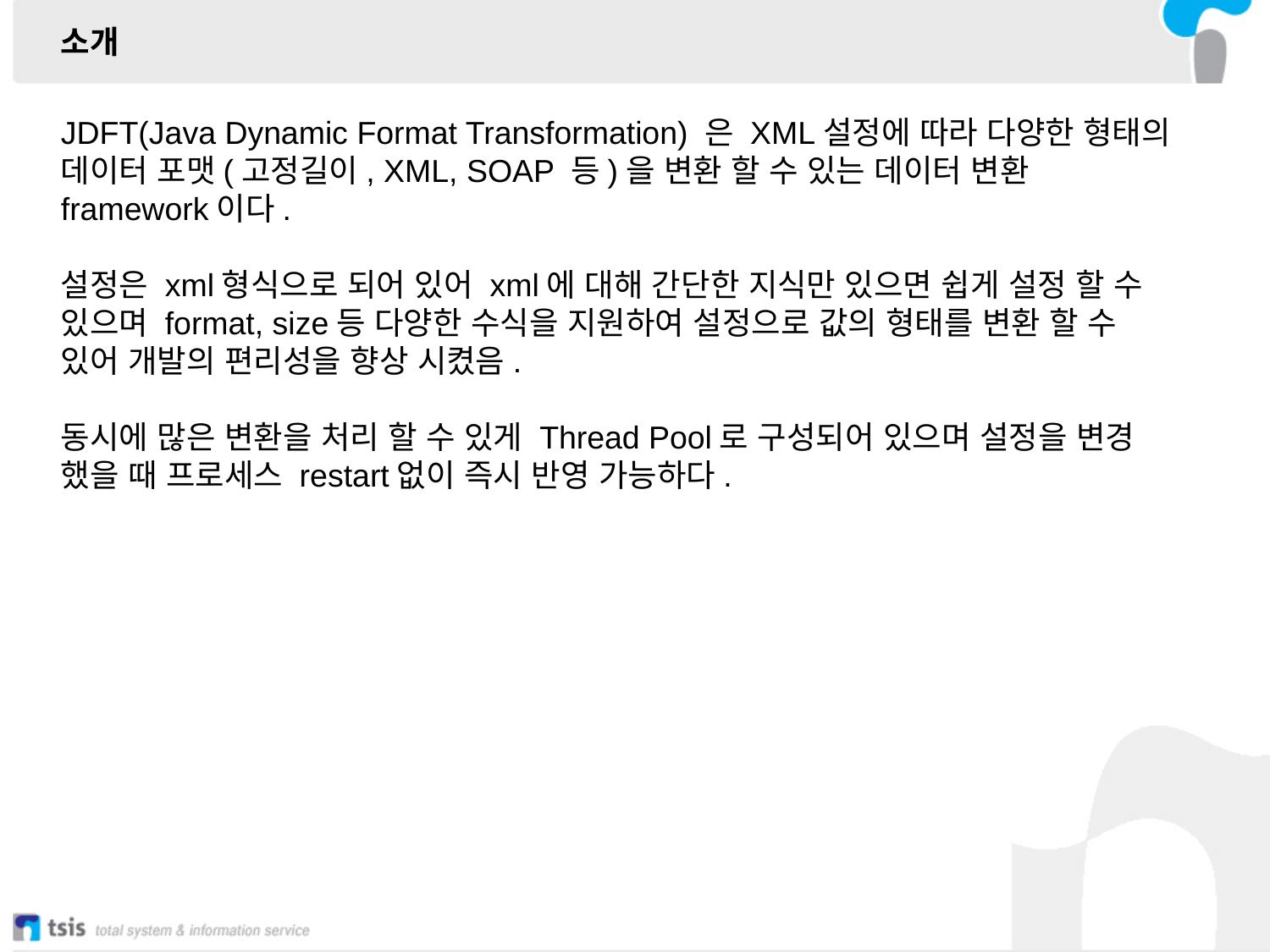

소개
JDFT(Java Dynamic Format Transformation) 은 XML설정에 따라 다양한 형태의 데이터 포맷(고정길이, XML, SOAP 등)을 변환 할 수 있는 데이터 변환 framework이다.

설정은 xml형식으로 되어 있어 xml에 대해 간단한 지식만 있으면 쉽게 설정 할 수 있으며 format, size등 다양한 수식을 지원하여 설정으로 값의 형태를 변환 할 수 있어 개발의 편리성을 향상 시켰음.

동시에 많은 변환을 처리 할 수 있게 Thread Pool로 구성되어 있으며 설정을 변경 했을 때 프로세스 restart없이 즉시 반영 가능하다.